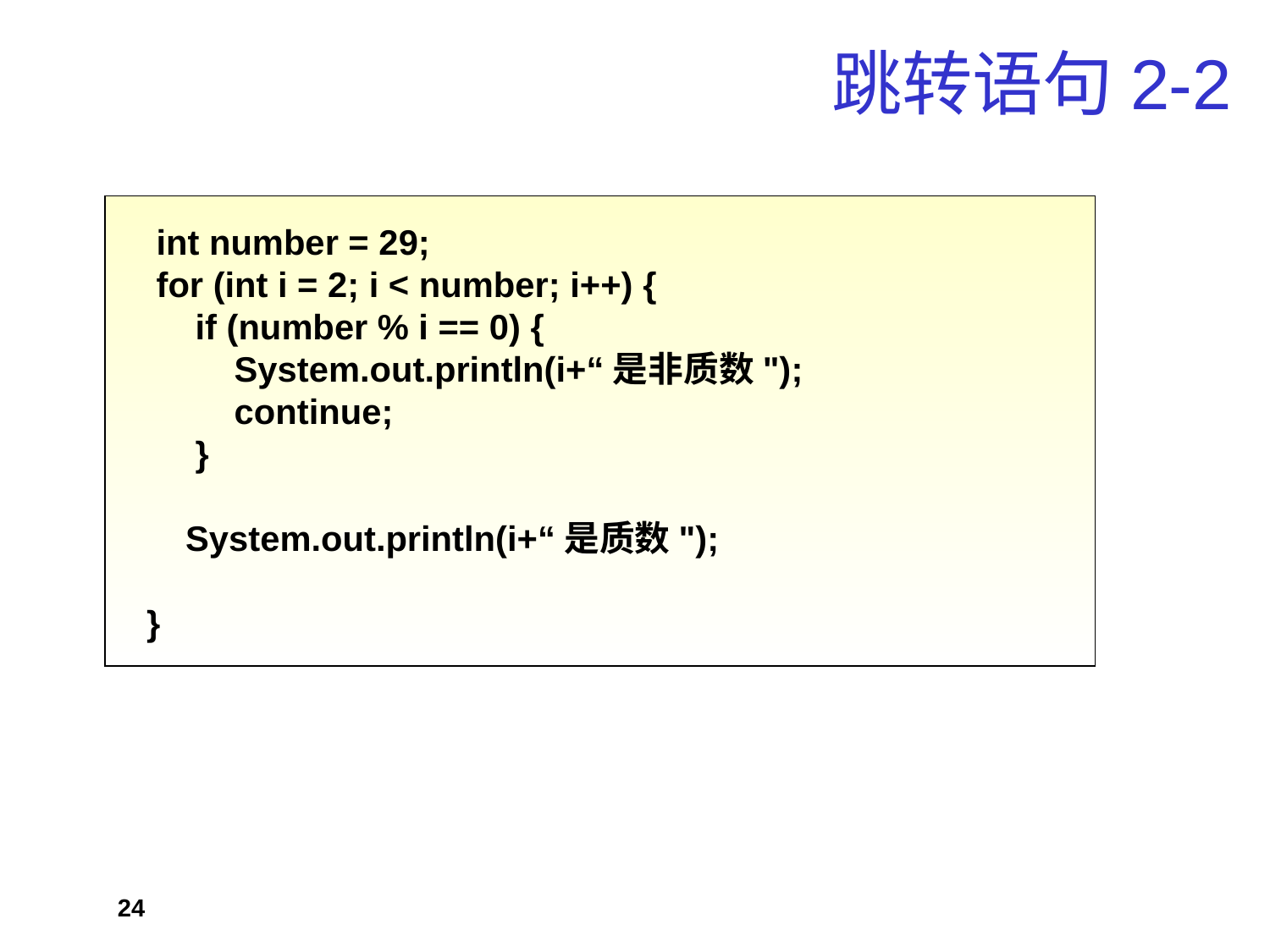

# 跳转语句2-2
将 break 关键字引入循环
避免不必要的执行
终止循环

    int number = 29;
    for (int i = 2; i < number; i++) {
        if (number % i == 0) {
            System.out.println(i+“是非质数");
            continue;
        }

       System.out.println(i+“是质数");

   }
24